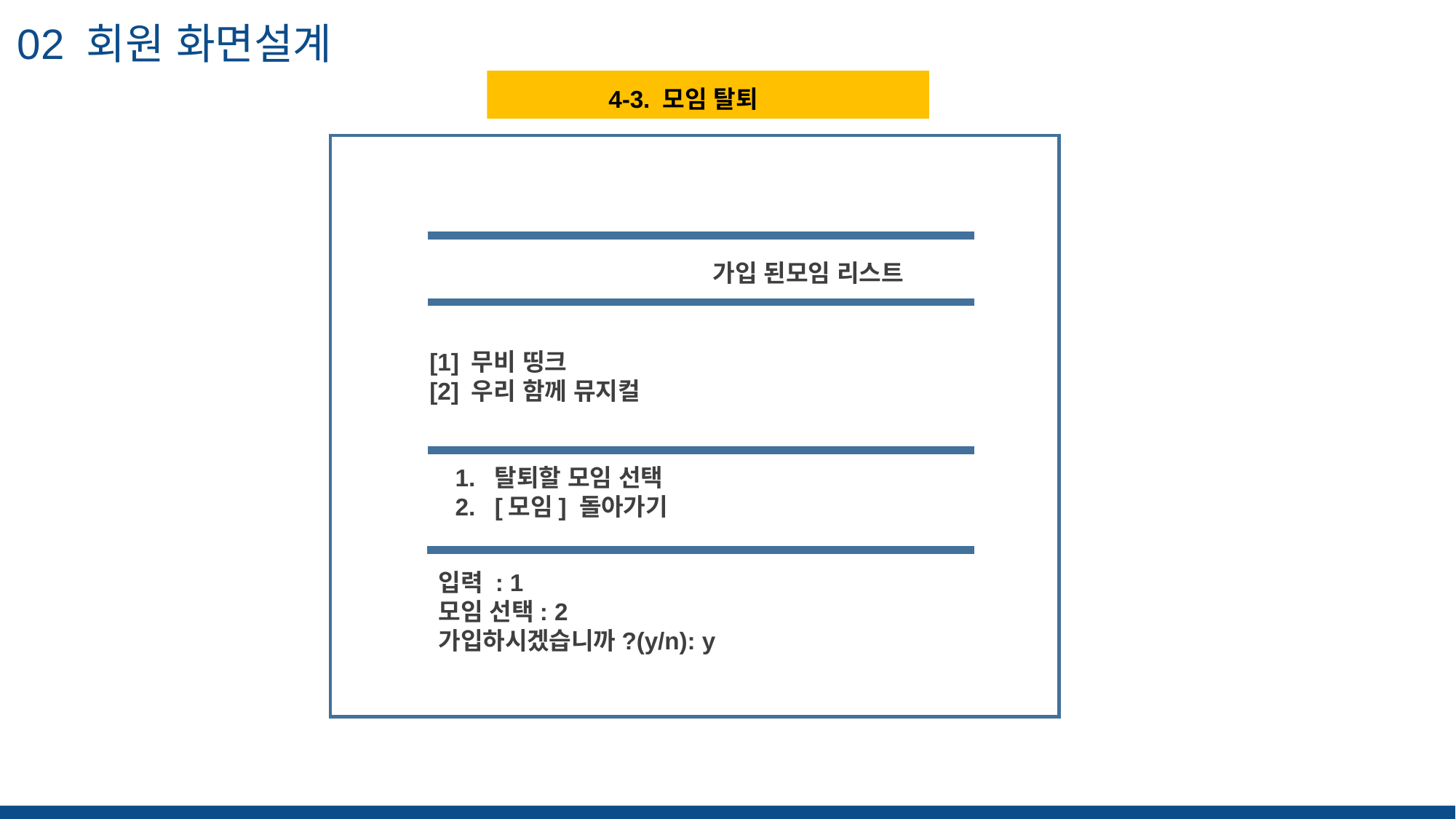

02 회원 화면설계

 4-3. 모임 탈퇴
“ 해당 슬라이드의 핵심 을 적어주세요 ”

		가입 된모임 리스트
[1] 무비 띵크
[2] 우리 함께 뮤지컬
탈퇴할 모임 선택
[모임] 돌아가기
입력 : 1
모임 선택: 2
가입하시겠습니까?(y/n): y